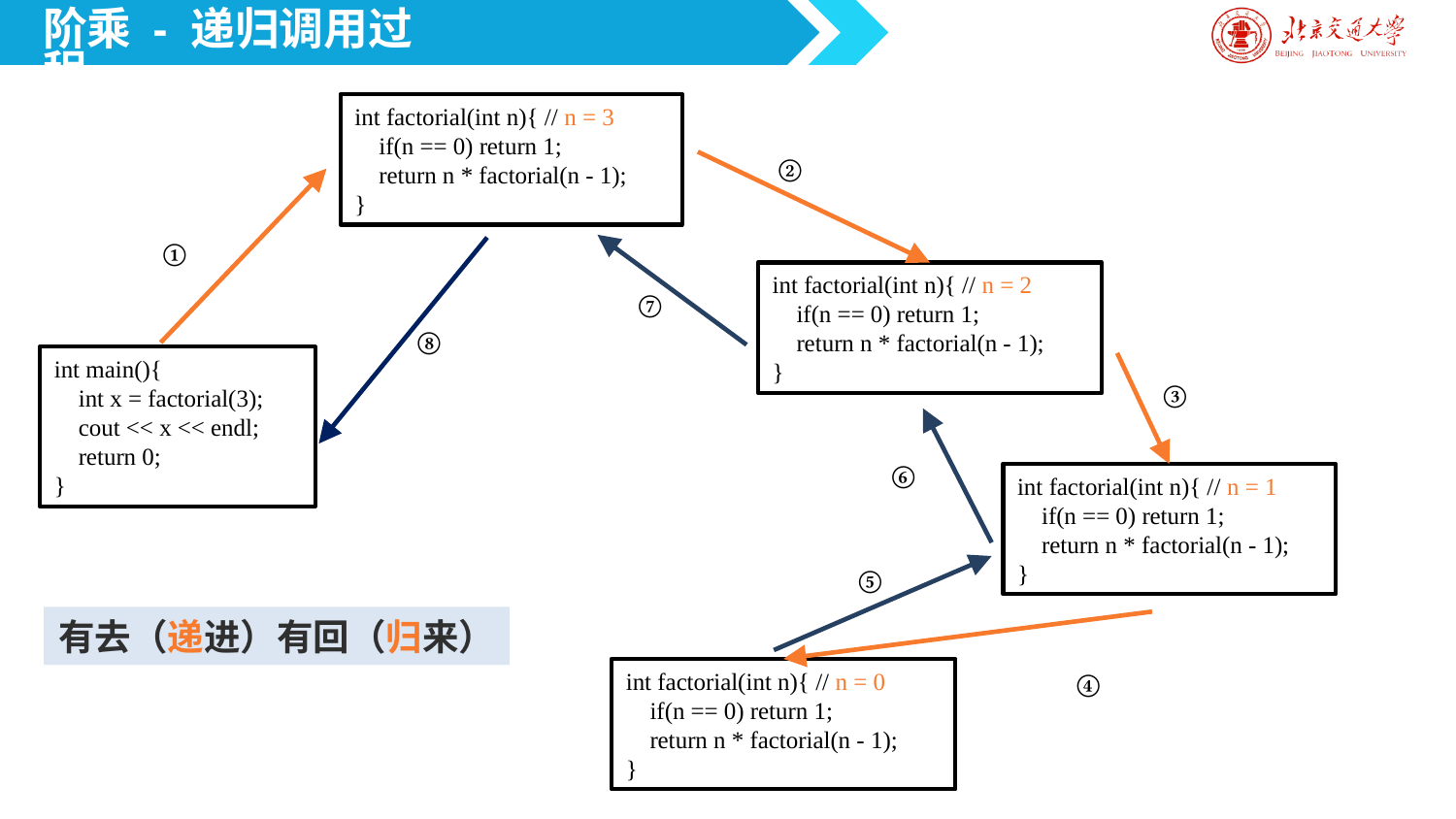

阶乘 - 递归调用过程
int factorial(int n){ // n = 3
    if(n == 0) return 1;
    return n * factorial(n - 1);
}
②
①
⑦
⑧
int factorial(int n){ // n = 2
    if(n == 0) return 1;
    return n * factorial(n - 1);
}
int main(){
    int x = factorial(3);
    cout << x << endl;
    return 0;
}
③
⑥
int factorial(int n){ // n = 1
    if(n == 0) return 1;
    return n * factorial(n - 1);
}
⑤
有去（递进）有回（归来）
④
int factorial(int n){ // n = 0
    if(n == 0) return 1;
    return n * factorial(n - 1);
}